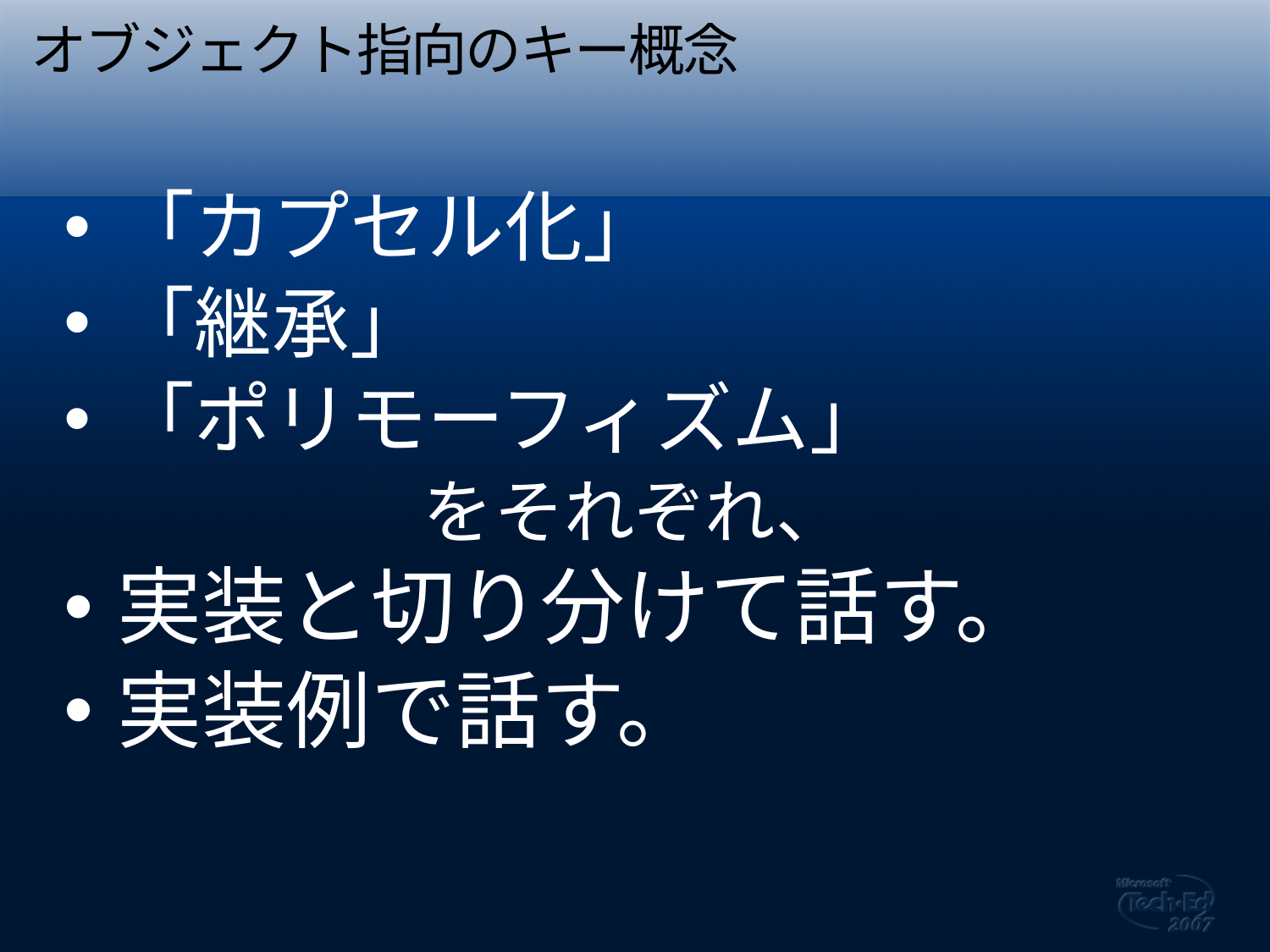

# オブジェクト指向のキー概念
「カプセル化」
「継承」
「ポリモーフィズム」
をそれぞれ、
実装と切り分けて話す。
実装例で話す。